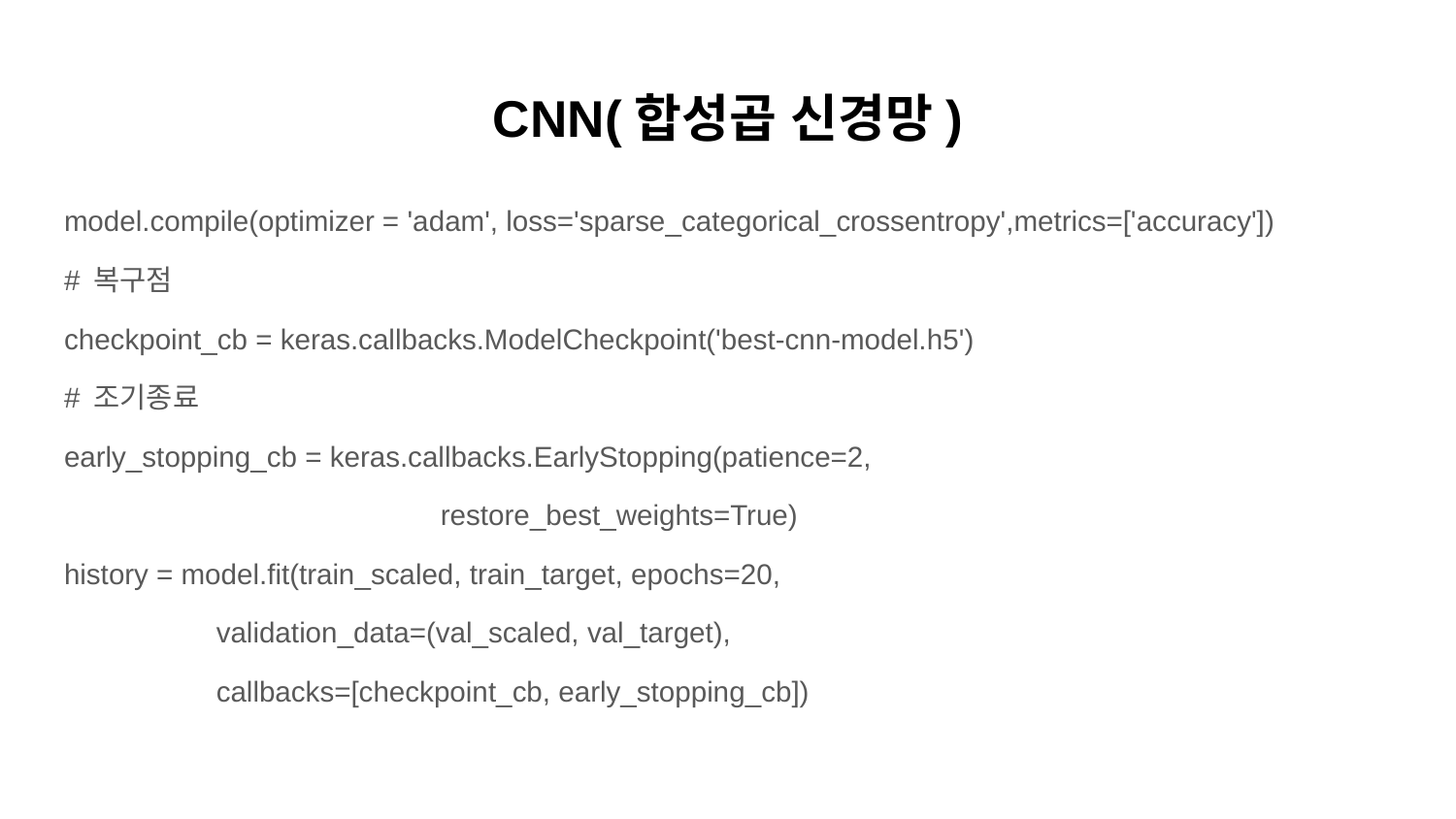

# CNN(합성곱 신경망)
model.compile(optimizer = 'adam', loss='sparse_categorical_crossentropy',metrics=['accuracy'])
# 복구점
checkpoint_cb = keras.callbacks.ModelCheckpoint('best-cnn-model.h5')
# 조기종료
early_stopping_cb = keras.callbacks.EarlyStopping(patience=2,
                                               restore_best_weights=True)
history = model.fit(train_scaled, train_target, epochs=20,
                   validation_data=(val_scaled, val_target),
                   callbacks=[checkpoint_cb, early_stopping_cb])